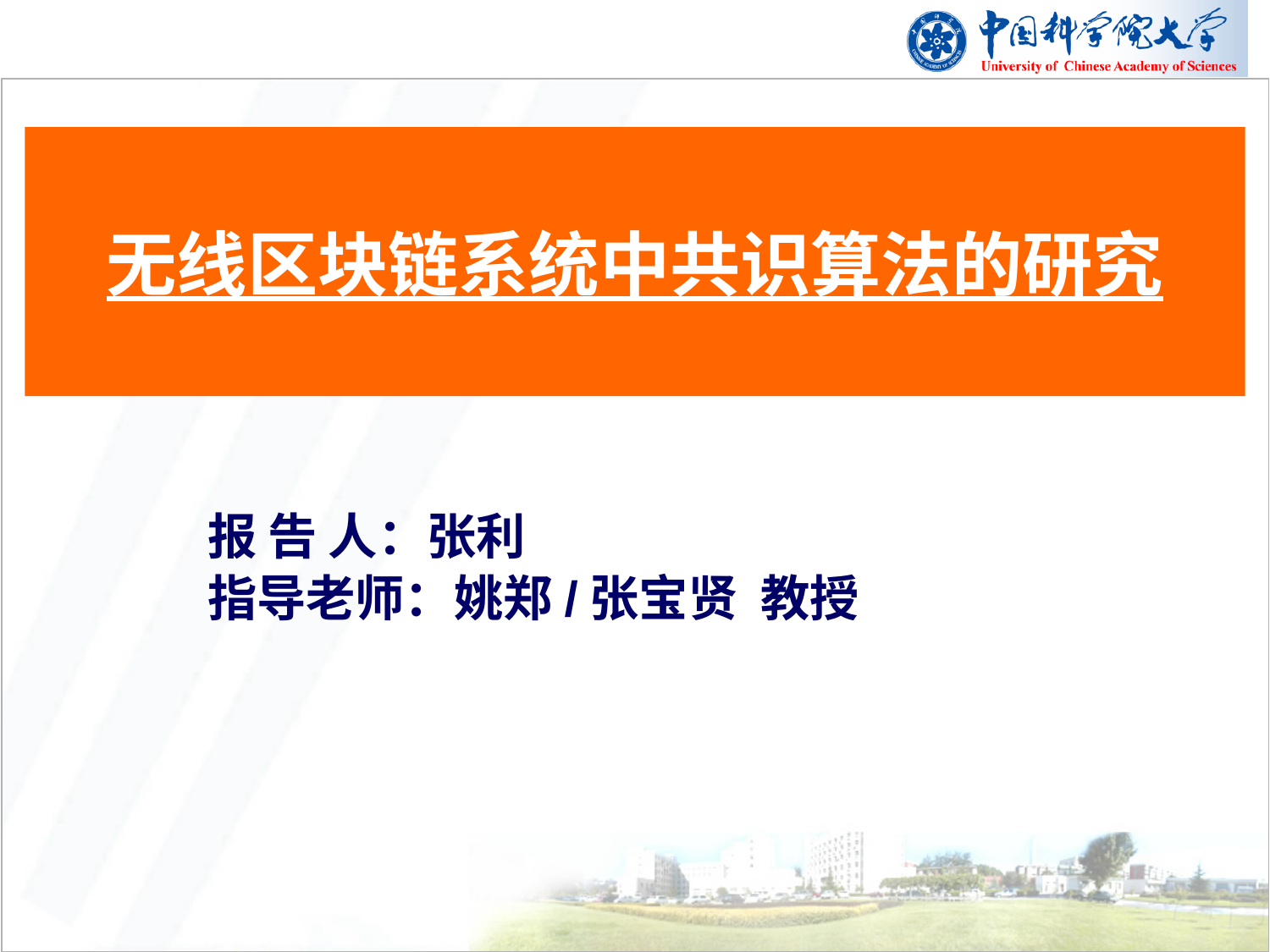

# 无线区块链系统中共识算法的研究
报 告 人：张利
指导老师：姚郑/张宝贤  教授